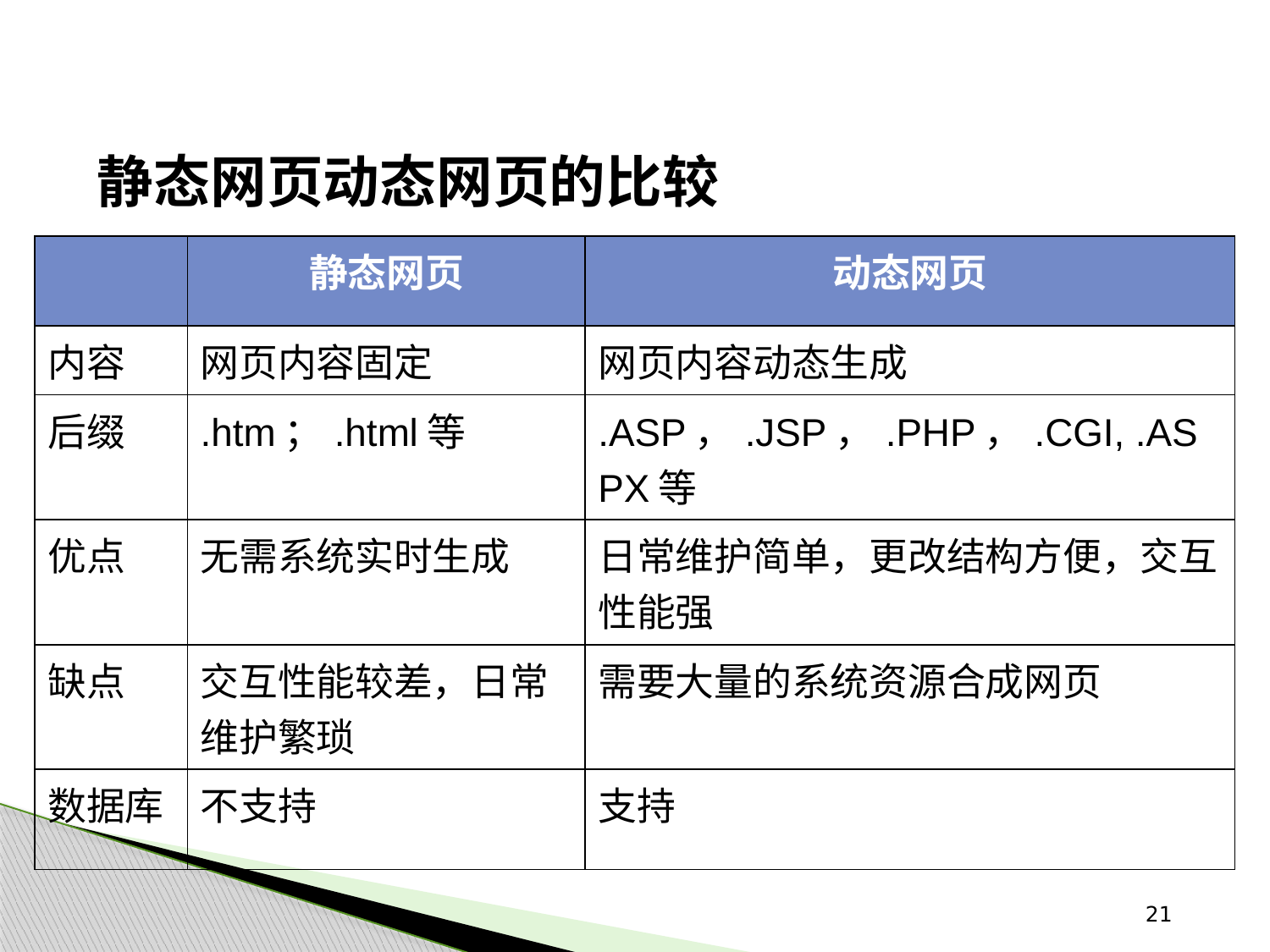

静态网页动态网页的比较
|  | 静态网页 | 动态网页 |
| --- | --- | --- |
| 内容 | 网页内容固定 | 网页内容动态生成 |
| 后缀 | .htm；.html等 | .ASP，.JSP，.PHP，.CGI, .ASPX等 |
| 优点 | 无需系统实时生成 | 日常维护简单，更改结构方便，交互性能强 |
| 缺点 | 交互性能较差，日常维护繁琐 | 需要大量的系统资源合成网页 |
| 数据库 | 不支持 | 支持 |
21